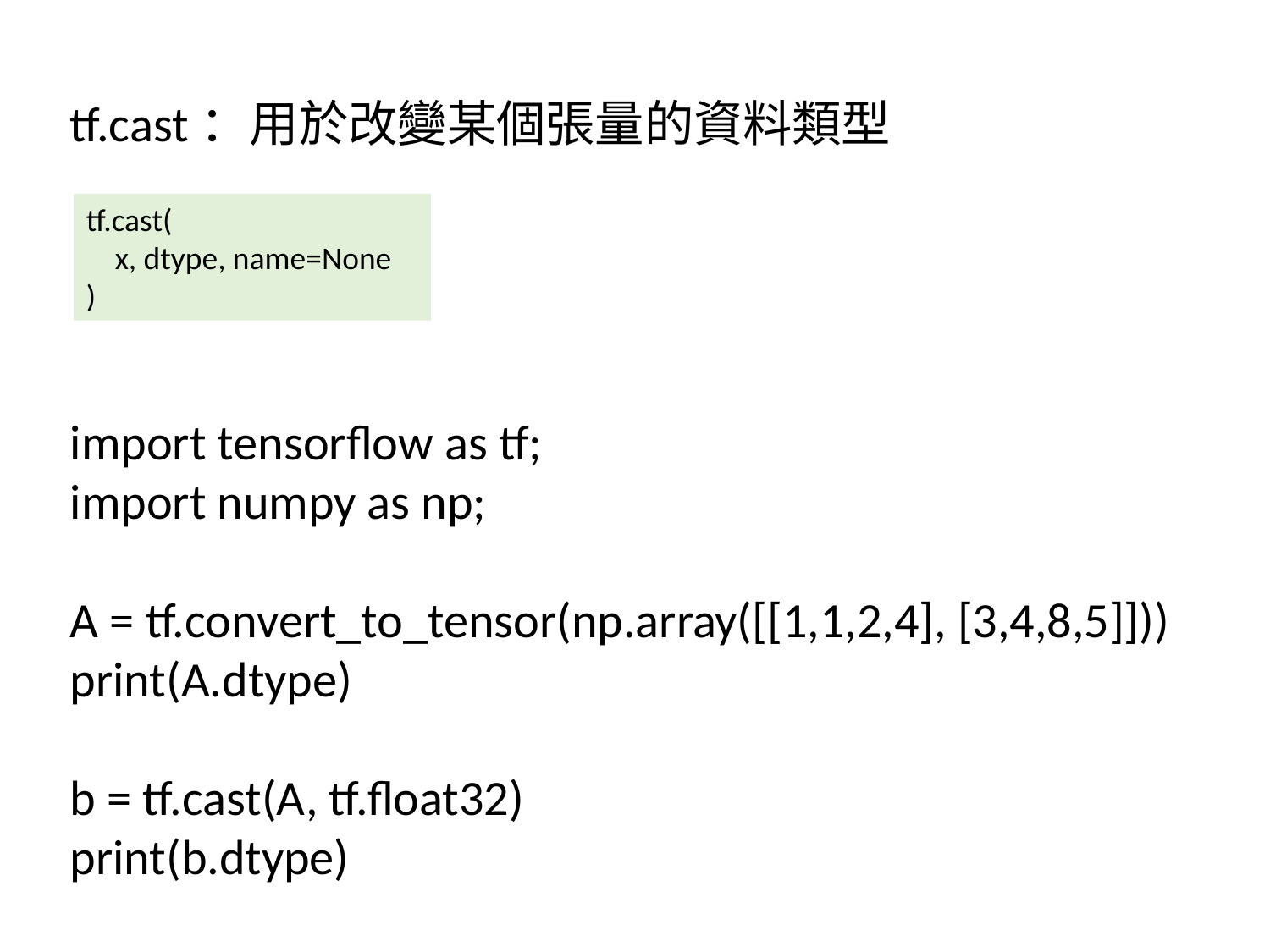

tf.cast：用於改變某個張量的資料類型
tf.cast(
    x, dtype, name=None
)
import tensorflow as tf;
import numpy as np;

A = tf.convert_to_tensor(np.array([[1,1,2,4], [3,4,8,5]]))
print(A.dtype)

b = tf.cast(A, tf.float32)
print(b.dtype)